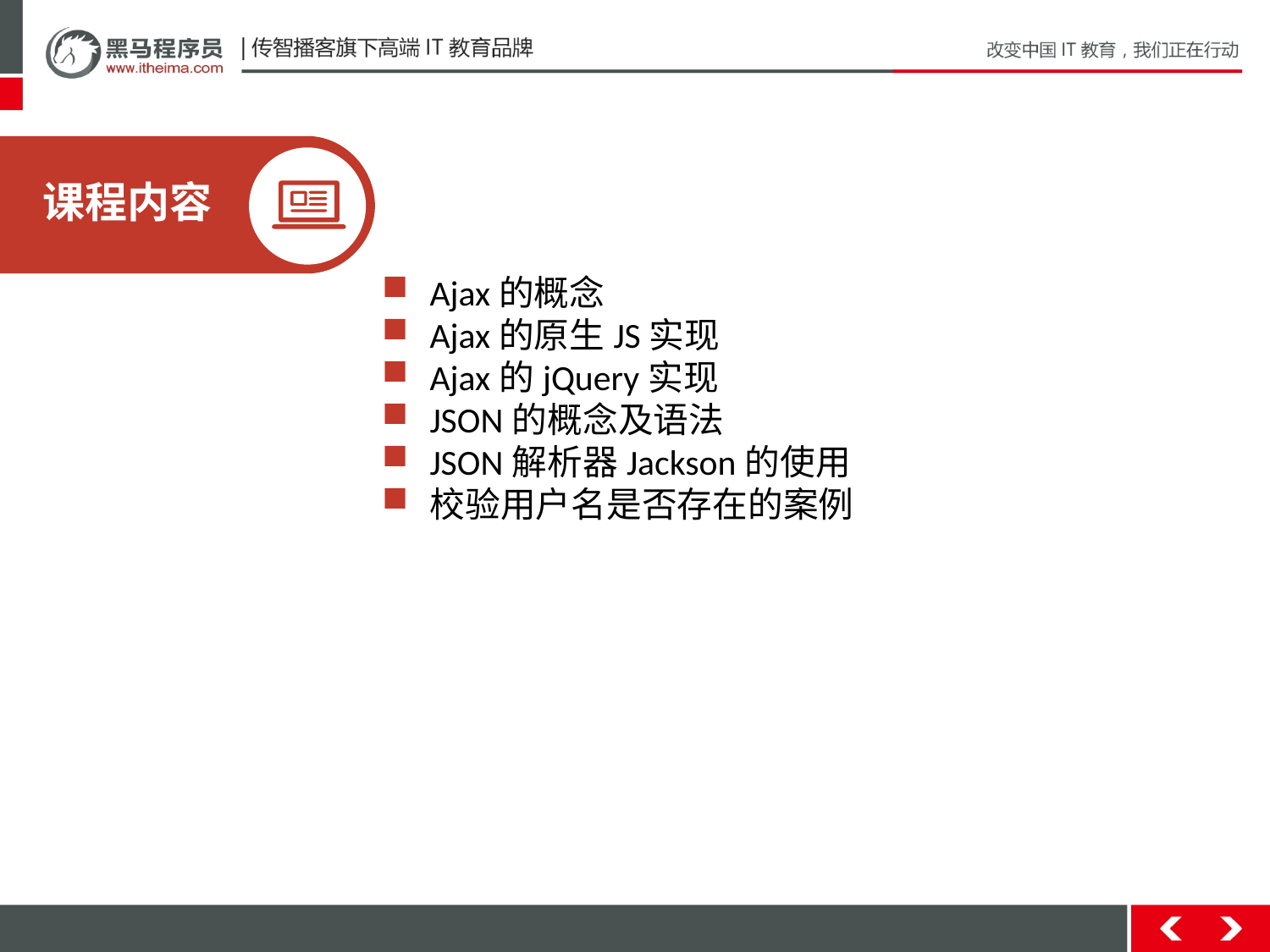

课程内容

Ajax的概念
Ajax的原生JS实现
Ajax的jQuery实现
JSON的概念及语法
JSON解析器Jackson的使用
校验用户名是否存在的案例